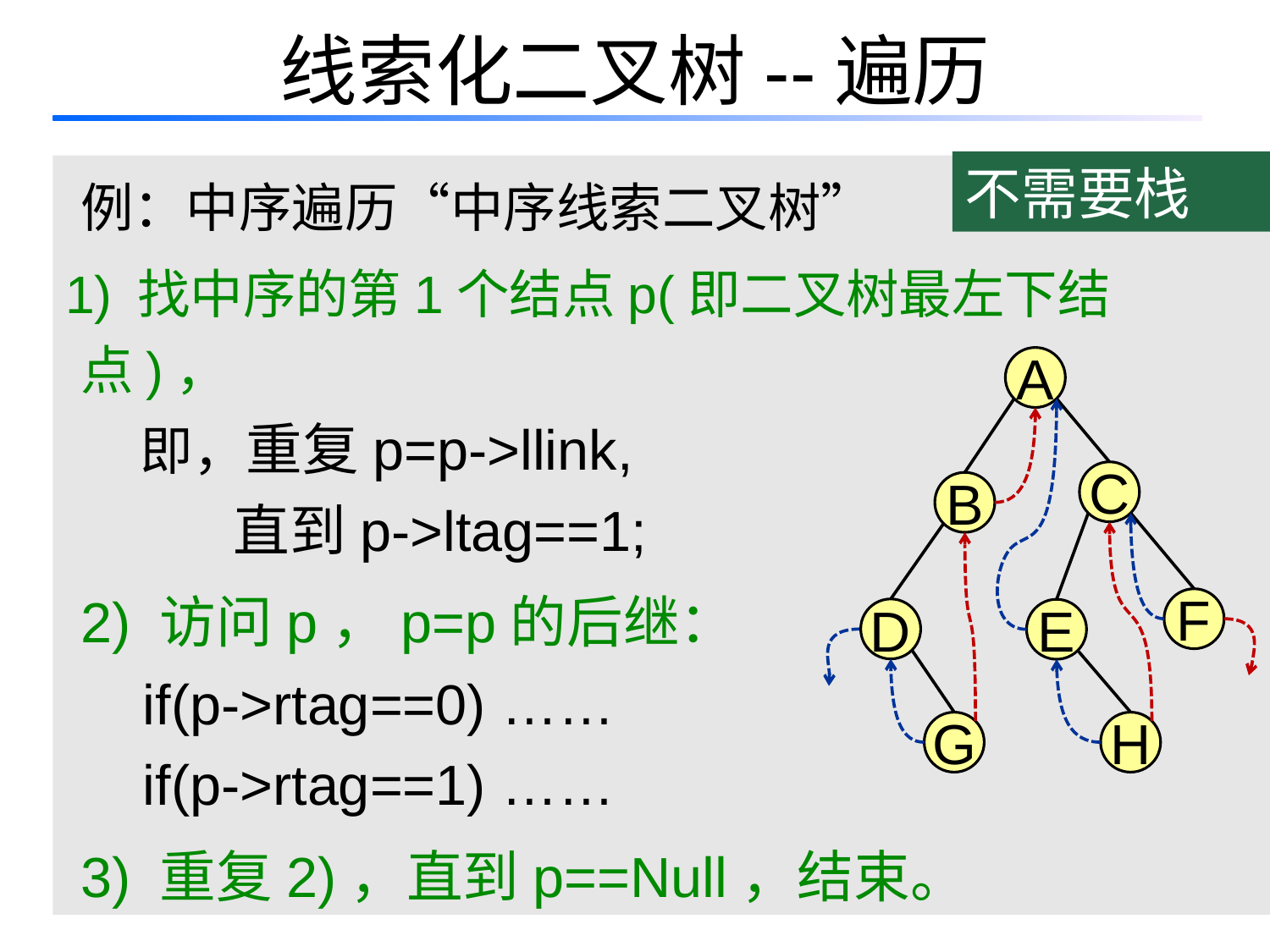

# 线索化二叉树--遍历

不需要栈
例：中序遍历“中序线索二叉树”
 找中序的第1个结点p(即二叉树最左下结点)，
    即，重复p=p->llink,
           直到p->ltag==1;
2) 访问p，p=p的后继：
    if(p->rtag==0) ……
    if(p->rtag==1) ……
3) 重复2)，直到p==Null，结束。
A
C
B
F
D
E
G
H